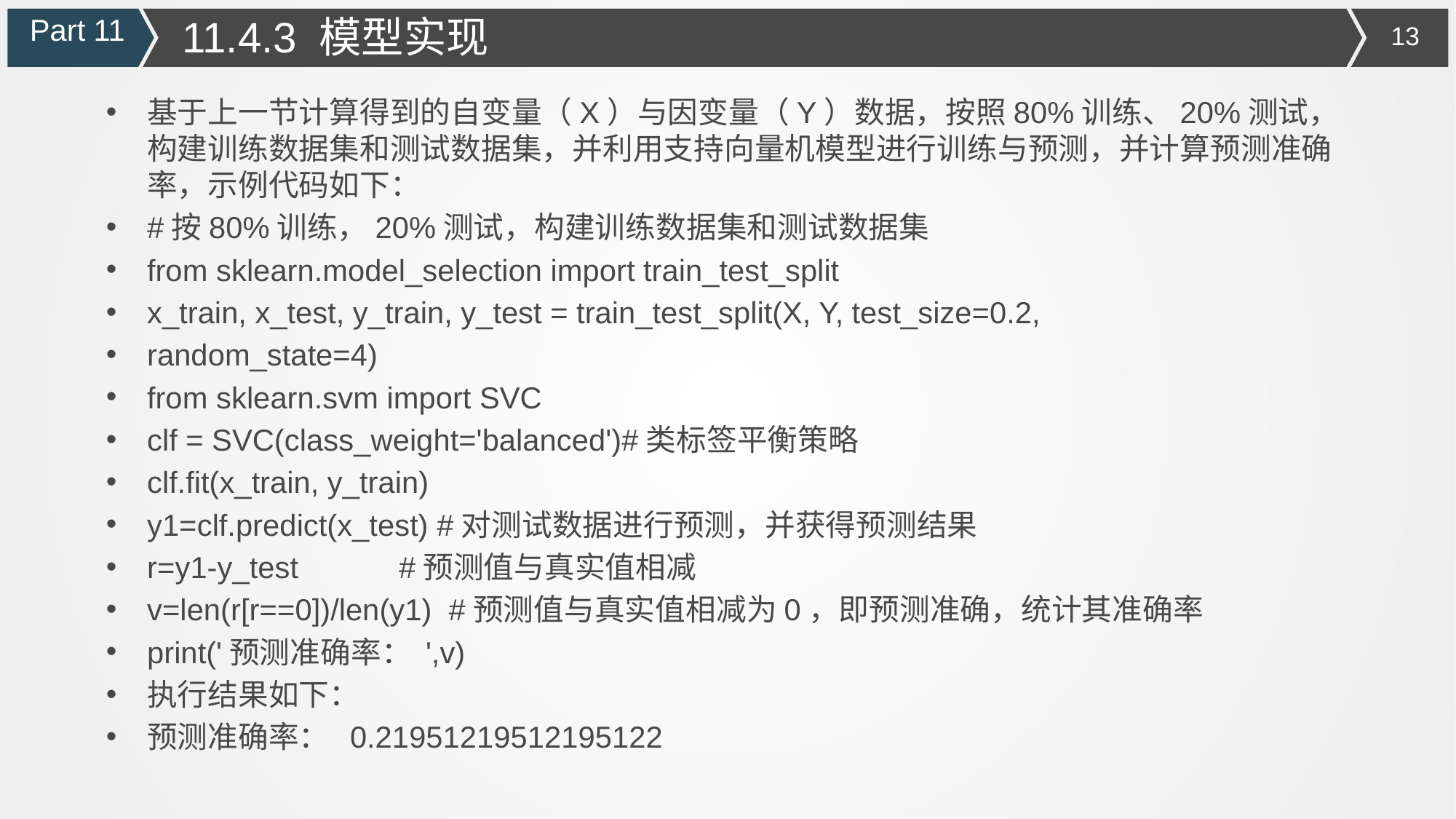

11.4.3 模型实现
Part 11
基于上一节计算得到的自变量（X）与因变量（Y）数据，按照80%训练、20%测试，构建训练数据集和测试数据集，并利用支持向量机模型进行训练与预测，并计算预测准确率，示例代码如下：
#按80%训练，20%测试，构建训练数据集和测试数据集
from sklearn.model_selection import train_test_split
x_train, x_test, y_train, y_test = train_test_split(X, Y, test_size=0.2,
random_state=4)
from sklearn.svm import SVC
clf = SVC(class_weight='balanced')#类标签平衡策略
clf.fit(x_train, y_train)
y1=clf.predict(x_test) #对测试数据进行预测，并获得预测结果
r=y1-y_test            #预测值与真实值相减
v=len(r[r==0])/len(y1)  #预测值与真实值相减为0，即预测准确，统计其准确率
print('预测准确率： ',v)
执行结果如下：
预测准确率：  0.21951219512195122